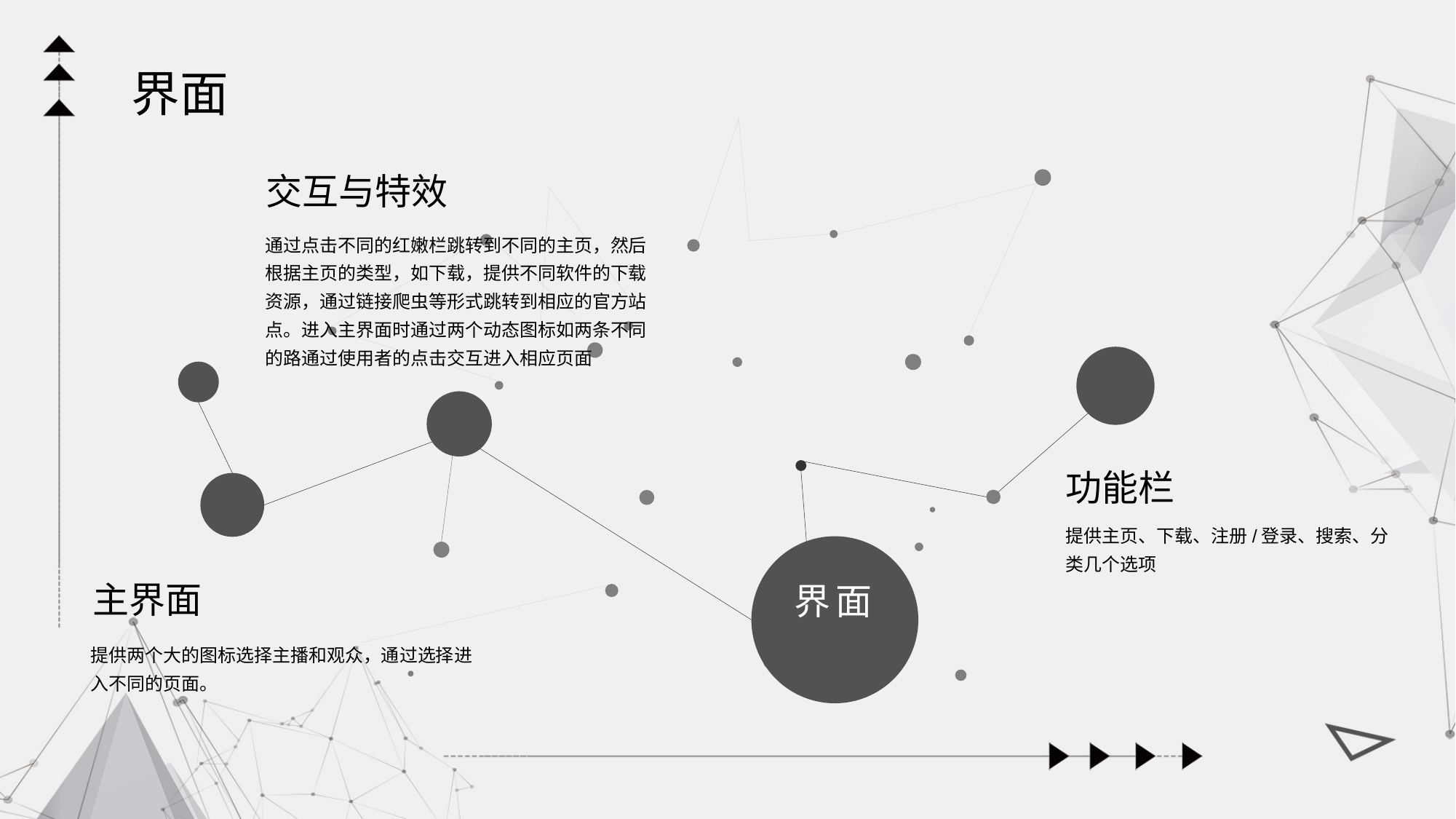

界面
交互与特效
通过点击不同的红嫩栏跳转到不同的主页，然后根据主页的类型，如下载，提供不同软件的下载资源，通过链接爬虫等形式跳转到相应的官方站点。进入主界面时通过两个动态图标如两条不同的路通过使用者的点击交互进入相应页面

功能栏
提供主页、下载、注册/登录、搜索、分类几个选项

主界面
界面

提供两个大的图标选择主播和观众，通过选择进入不同的页面。